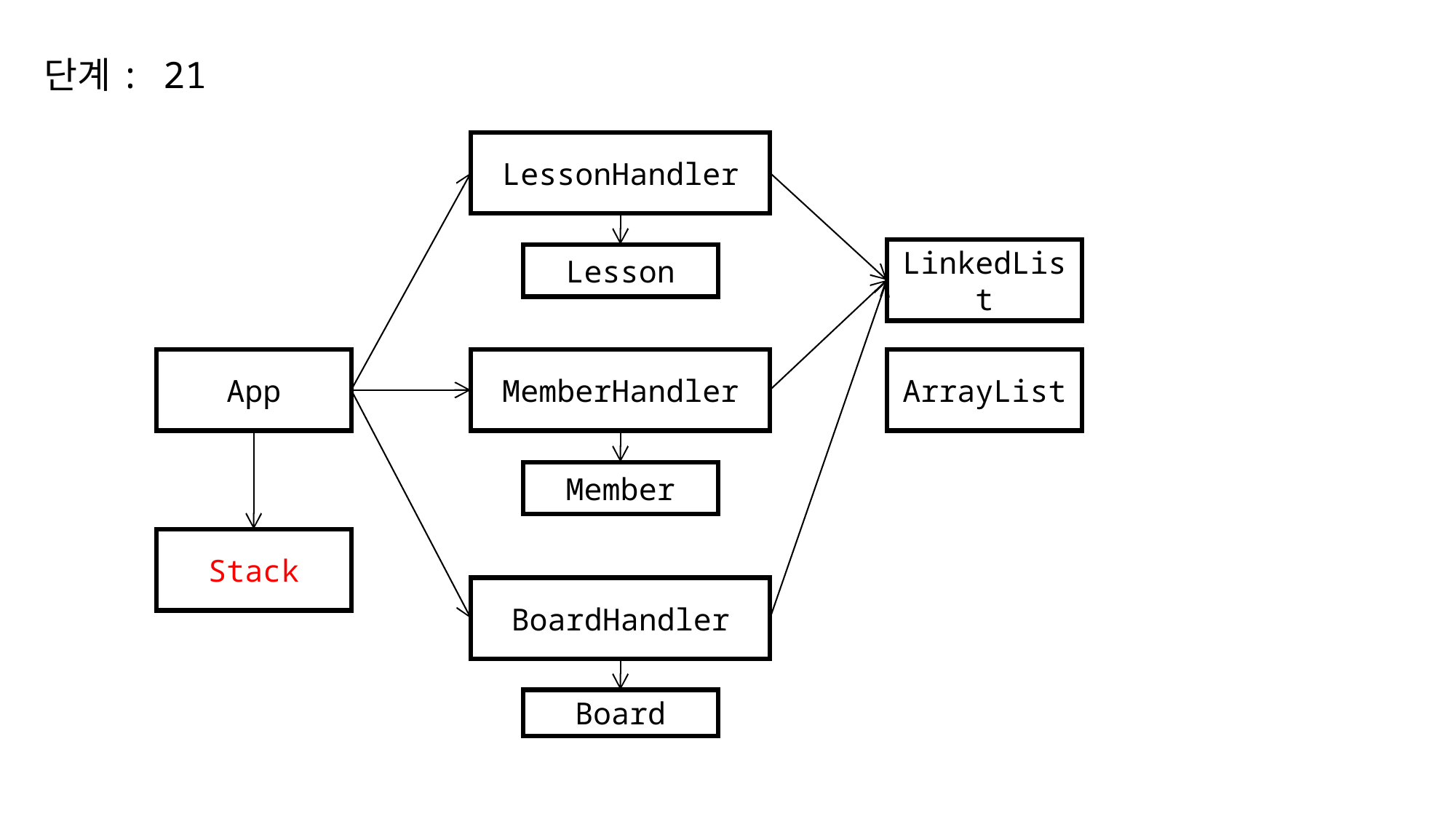

단계: 21
LessonHandler
LinkedList
Lesson
MemberHandler
ArrayList
App
Member
Stack
BoardHandler
Board